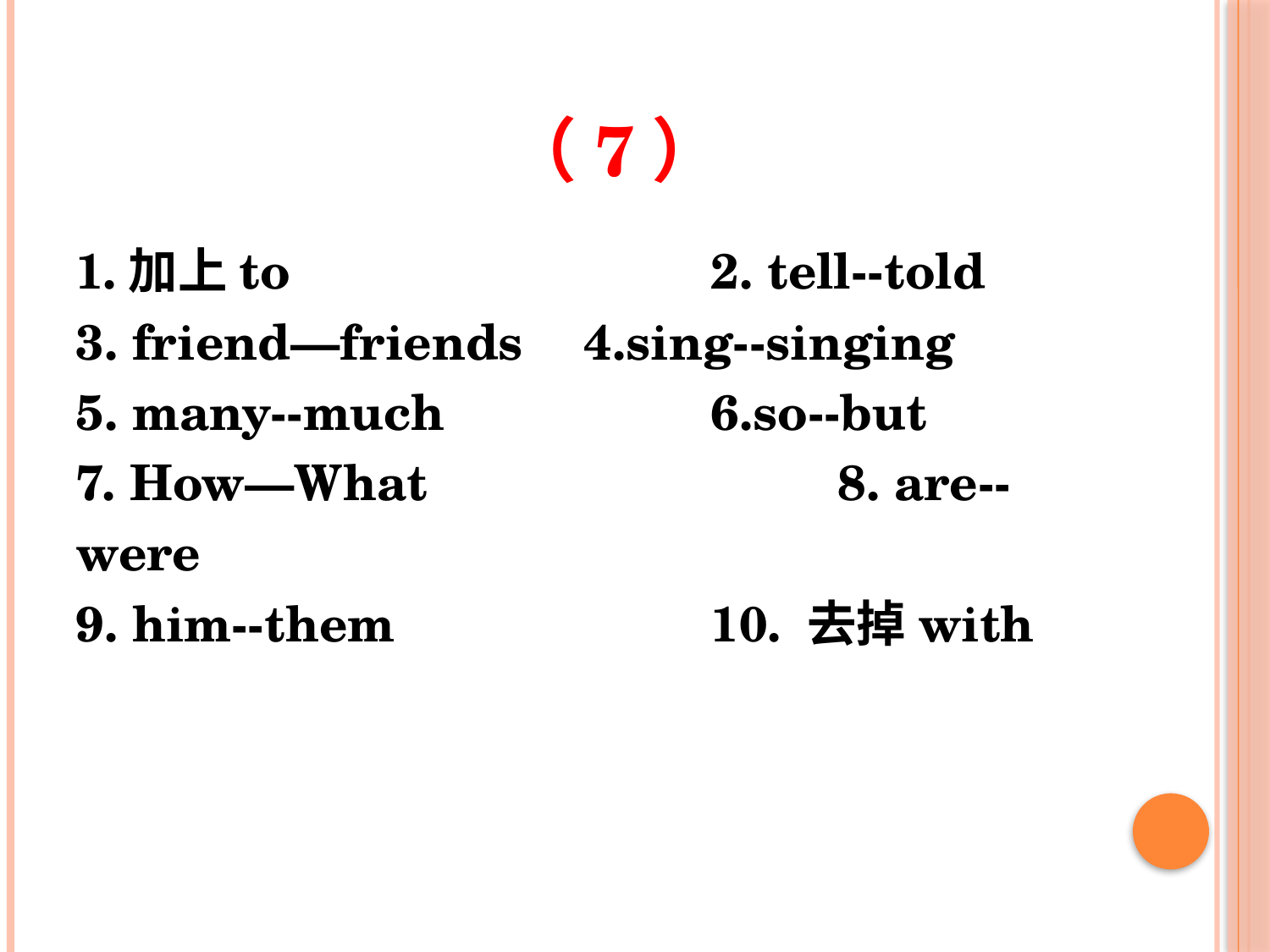

# （7）
1.加上to   			2. tell--told 
3. friend—friends   	4.sing--singing
5. many--much   		6.so--but 
7. How—What   			8. are--were
9. him--them     		10. 去掉with